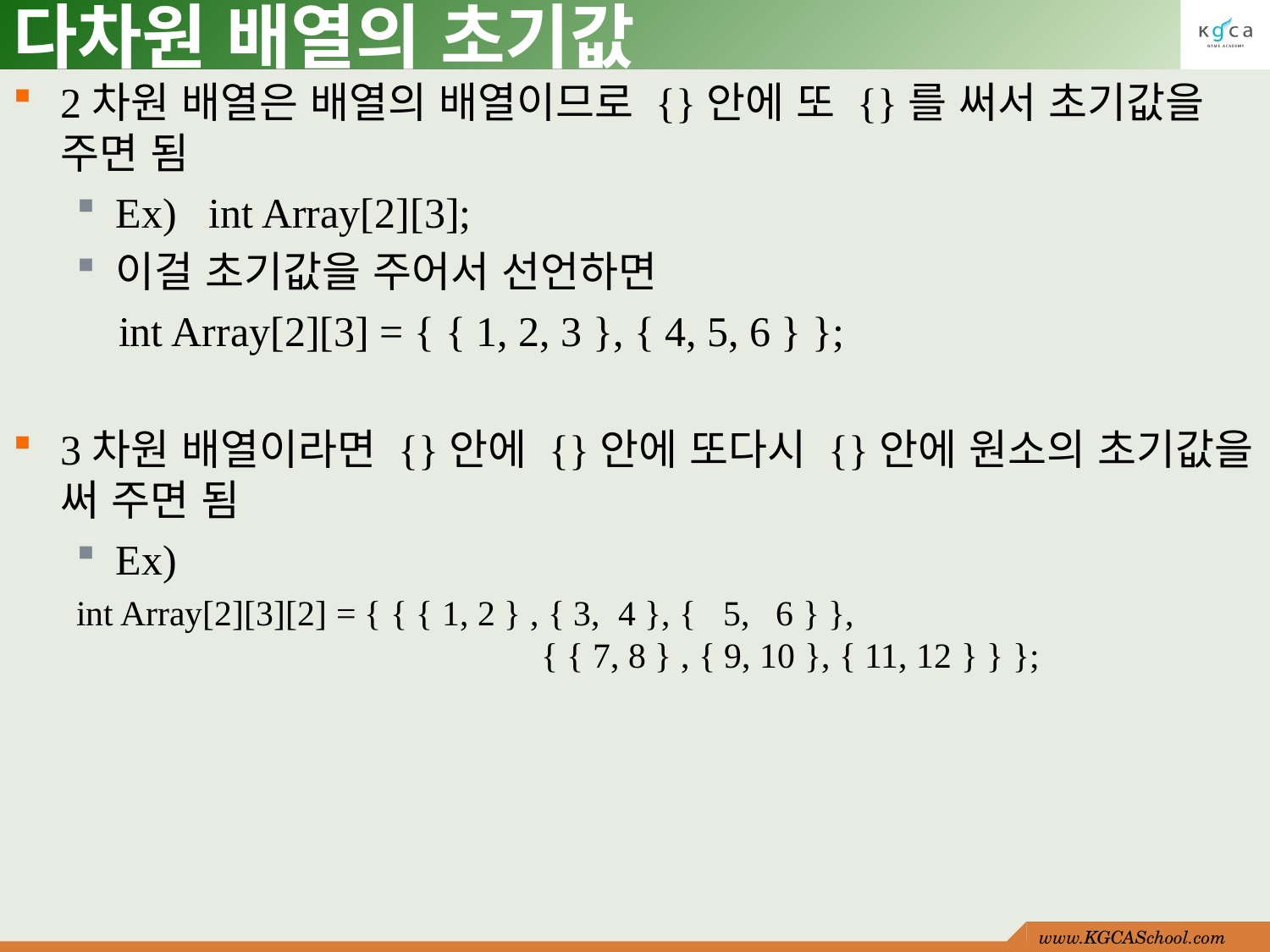

# 다차원 배열의 초기값
2차원 배열은 배열의 배열이므로 {}안에 또 {}를 써서 초기값을 주면 됨
Ex)   int Array[2][3];
이걸 초기값을 주어서 선언하면
    int Array[2][3] = { { 1, 2, 3 }, { 4, 5, 6 } };

3차원 배열이라면 {}안에 {}안에 또다시 {}안에 원소의 초기값을 써 주면 됨
Ex)
int Array[2][3][2] = { { { 1, 2 } , { 3,  4 }, {   5,   6 } },                                 			     { { 7, 8 } , { 9, 10 }, { 11, 12 } } };